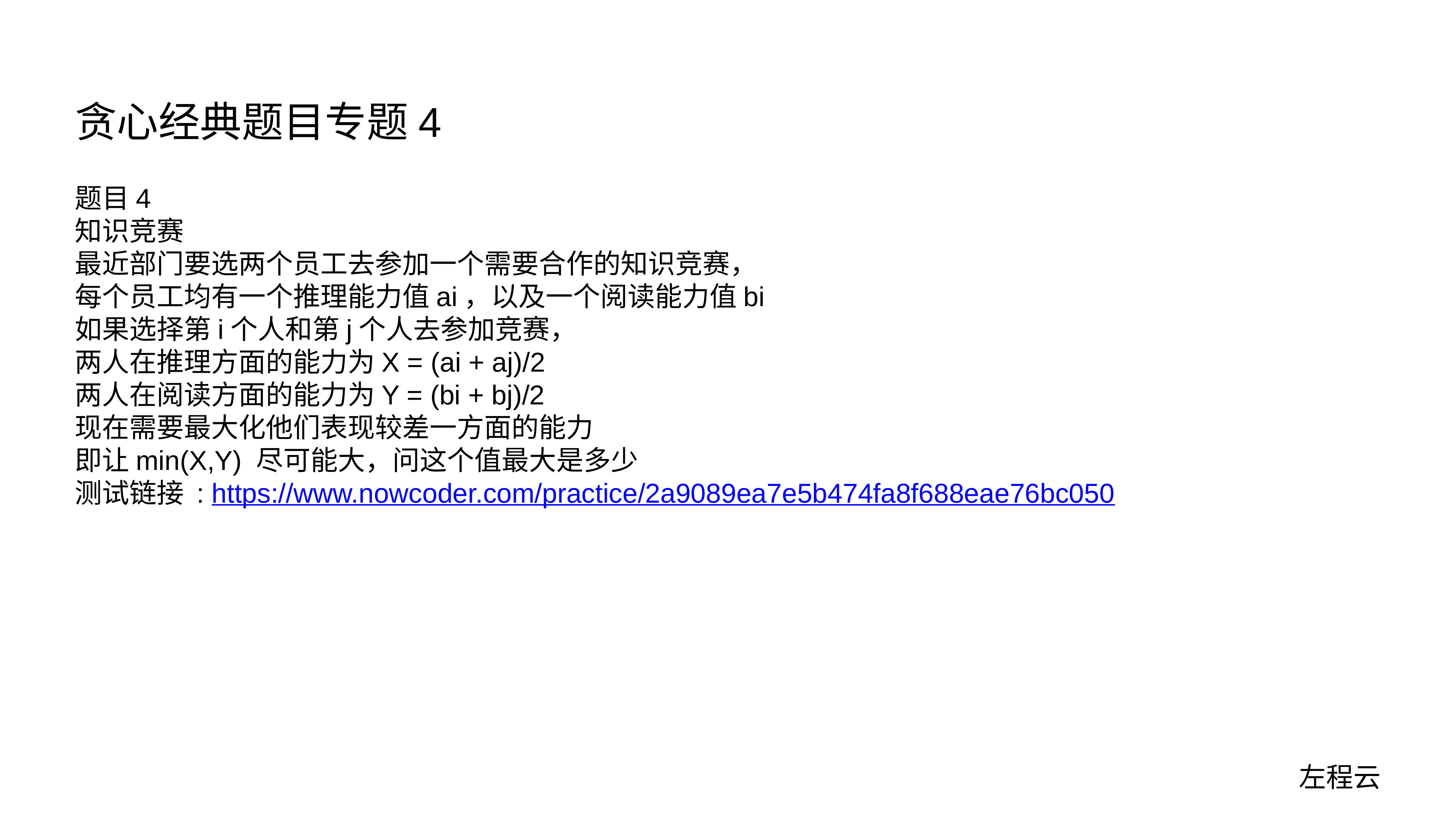

# 贪心经典题目专题4
题目4
知识竞赛
最近部门要选两个员工去参加一个需要合作的知识竞赛，
每个员工均有一个推理能力值ai，以及一个阅读能力值bi
如果选择第i个人和第j个人去参加竞赛，
两人在推理方面的能力为X = (ai + aj)/2
两人在阅读方面的能力为Y = (bi + bj)/2
现在需要最大化他们表现较差一方面的能力
即让min(X,Y) 尽可能大，问这个值最大是多少
测试链接 : https://www.nowcoder.com/practice/2a9089ea7e5b474fa8f688eae76bc050
左程云